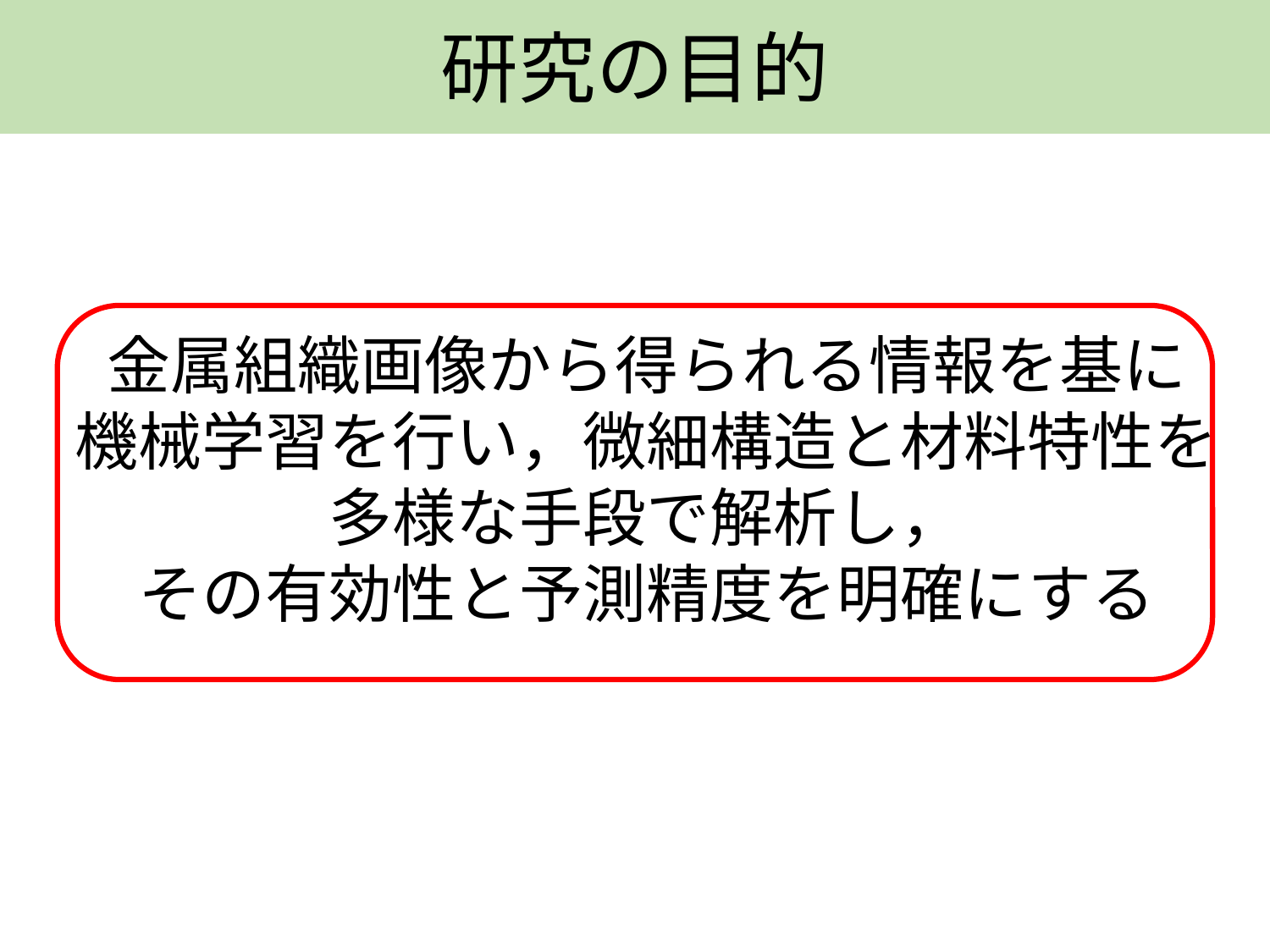

研究の目的

金属組織画像から得られる情報を基に
機械学習を行い，微細構造と材料特性を
多様な手段で解析し，
その有効性と予測精度を明確にする